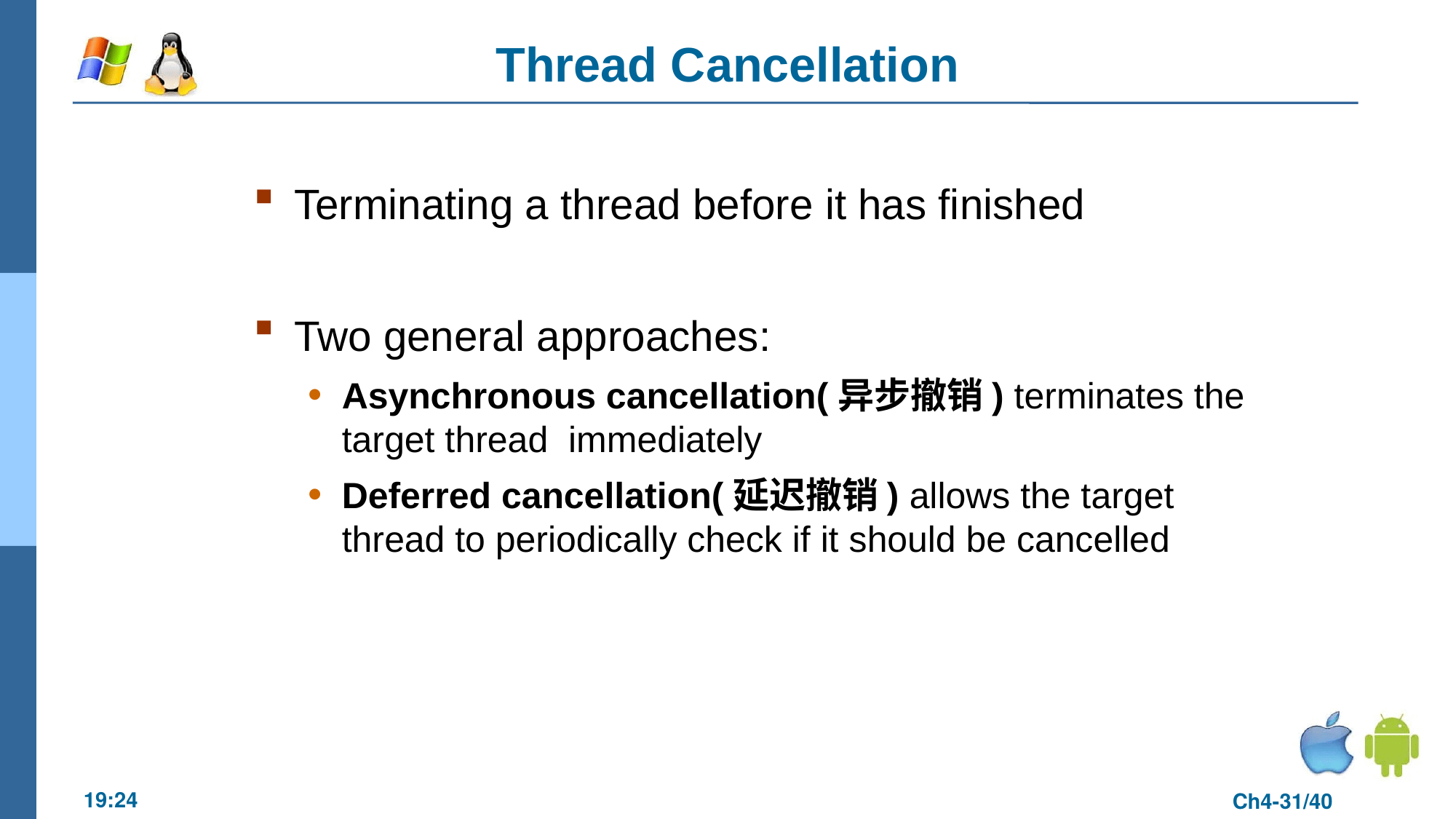

# Thread Cancellation
Terminating a thread before it has finished

Two general approaches:
Asynchronous cancellation(异步撤销) terminates the target thread  immediately
Deferred cancellation(延迟撤销) allows the target thread to periodically check if it should be cancelled